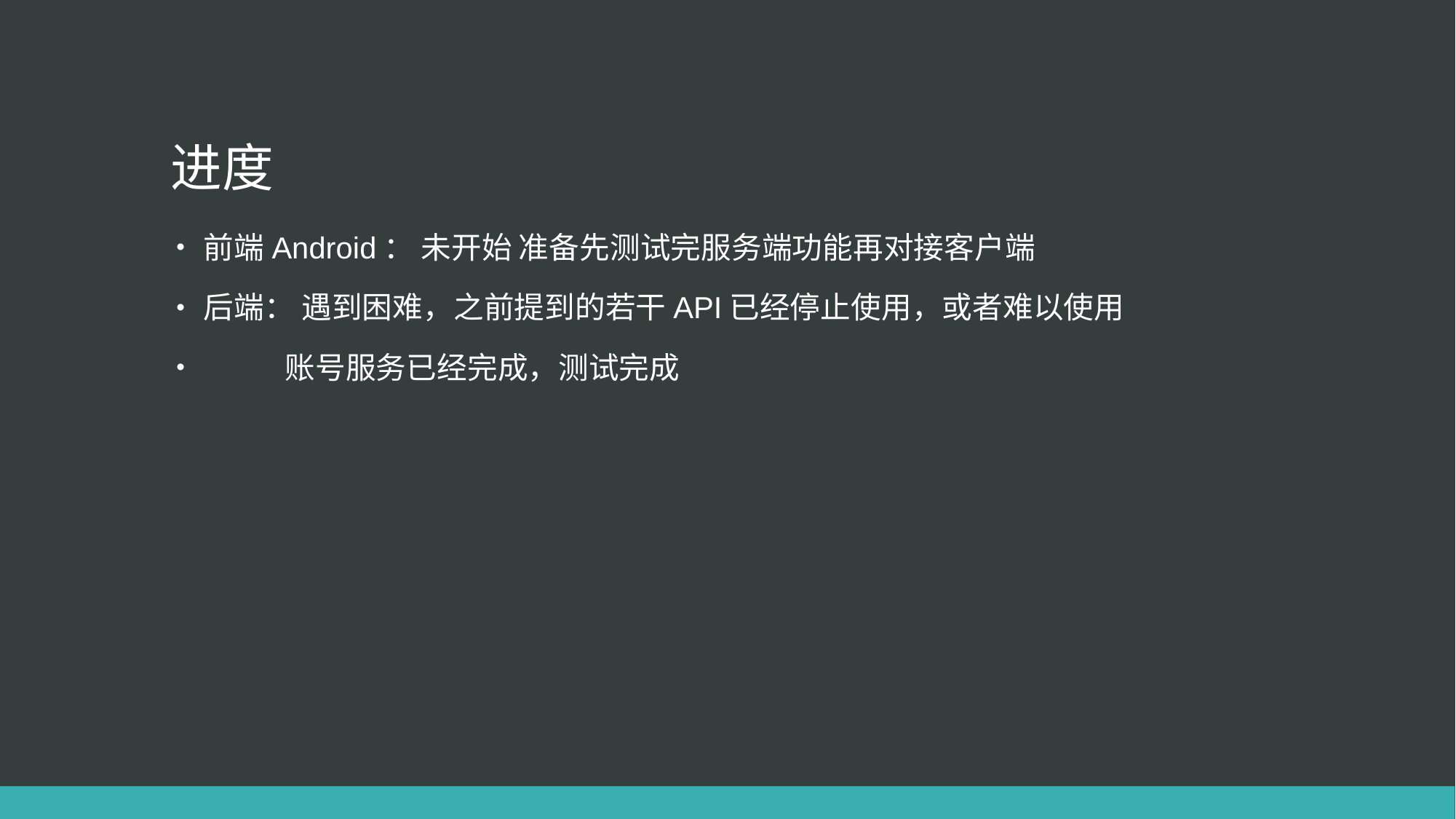

# 进度
前端Android： 未开始 准备先测试完服务端功能再对接客户端
后端： 遇到困难，之前提到的若干API已经停止使用，或者难以使用
           账号服务已经完成，测试完成